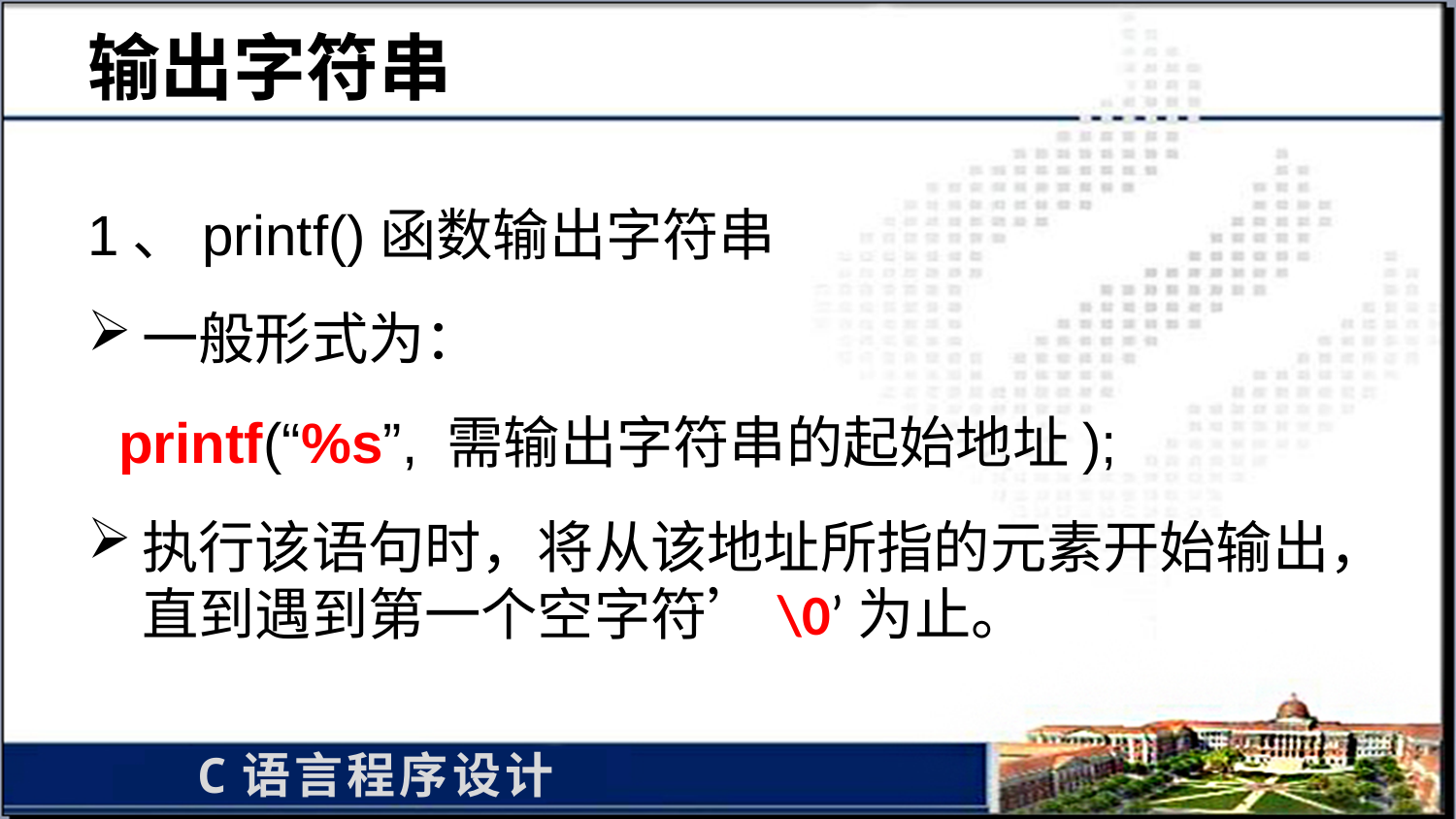

# 输出字符串
1、printf()函数输出字符串
一般形式为：
  printf(“%s”, 需输出字符串的起始地址);
执行该语句时，将从该地址所指的元素开始输出，直到遇到第一个空字符’\0’为止。